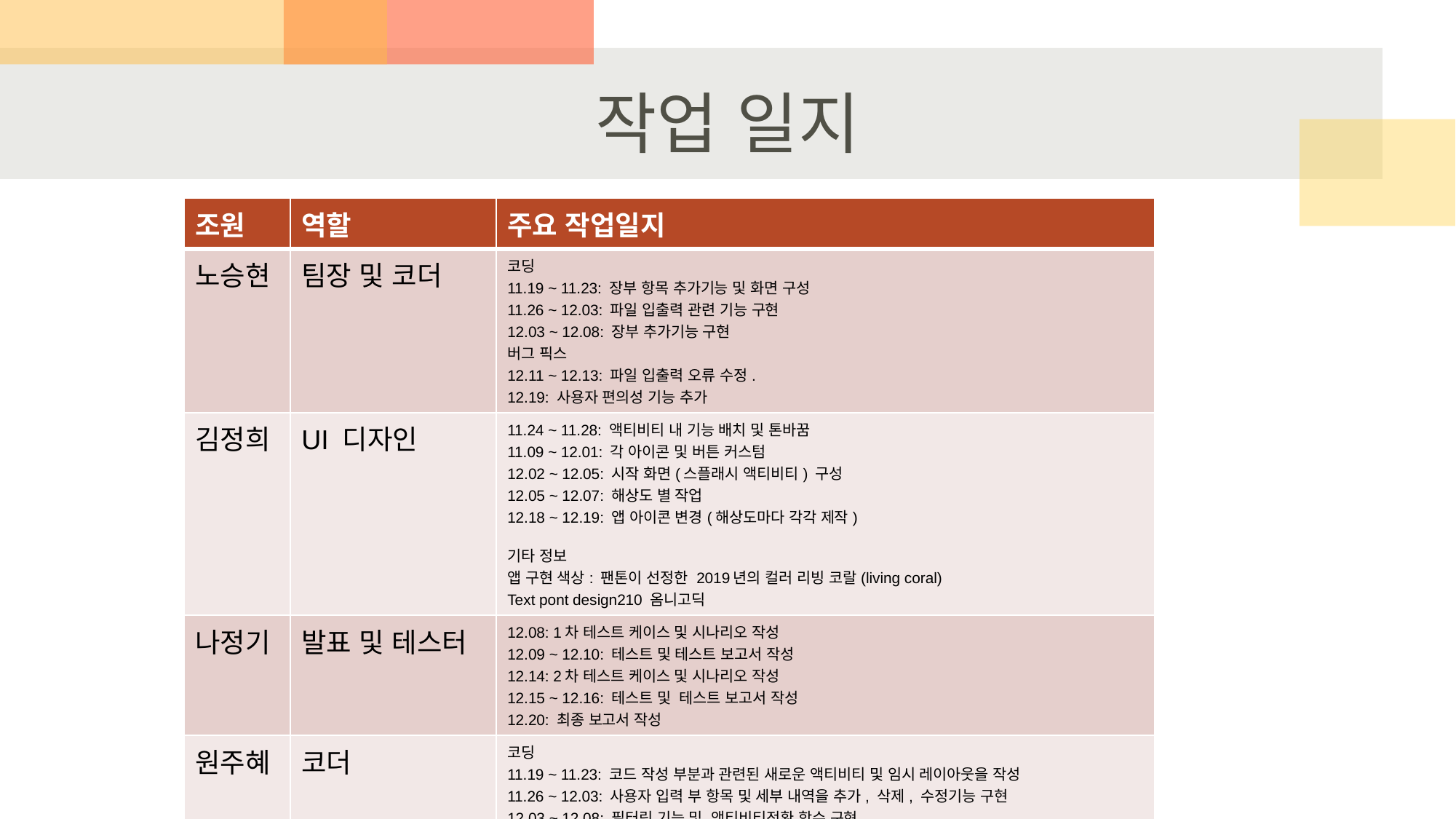

# 작업 일지
| 조원 | 역할 | 주요 작업일지 |
| --- | --- | --- |
| 노승현 | 팀장 및 코더 | 코딩 11.19 ~ 11.23: 장부 항목 추가기능 및 화면 구성 11.26 ~ 12.03: 파일 입출력 관련 기능 구현 12.03 ~ 12.08: 장부 추가기능 구현 버그 픽스 12.11 ~ 12.13: 파일 입출력 오류 수정. 12.19: 사용자 편의성 기능 추가 |
| 김정희 | UI 디자인 | 11.24 ~ 11.28: 액티비티 내 기능 배치 및 톤바꿈 11.09 ~ 12.01: 각 아이콘 및 버튼 커스텀 12.02 ~ 12.05: 시작 화면(스플래시 액티비티) 구성 12.05 ~ 12.07: 해상도 별 작업 12.18 ~ 12.19: 앱 아이콘 변경(해상도마다 각각 제작) 기타 정보 앱 구현 색상: 팬톤이 선정한 2019년의 컬러 리빙 코랄(living coral) Text pont design210 옴니고딕 |
| 나정기 | 발표 및 테스터 | 12.08: 1차 테스트 케이스 및 시나리오 작성 12.09 ~ 12.10: 테스트 및 테스트 보고서 작성 12.14: 2차 테스트 케이스 및 시나리오 작성 12.15 ~ 12.16: 테스트 및 테스트 보고서 작성 12.20: 최종 보고서 작성 |
| 원주혜 | 코더 | 코딩 11.19 ~ 11.23: 코드 작성 부분과 관련된 새로운 액티비티 및 임시 레이아웃을 작성 11.26 ~ 12.03: 사용자 입력 부 항목 및 세부 내역을 추가, 삭제, 수정기능 구현 12.03 ~ 12.08: 필터링 기능 및 액티비티전환 함수 구현 버그 픽스 12.11 ~ 12.13: 사용자의 입력 부분에 대한 예외처리 코드 작성 12.17 ~ 12.18: 필터링 기능 사용자 편의성에 맞춰 수정 |